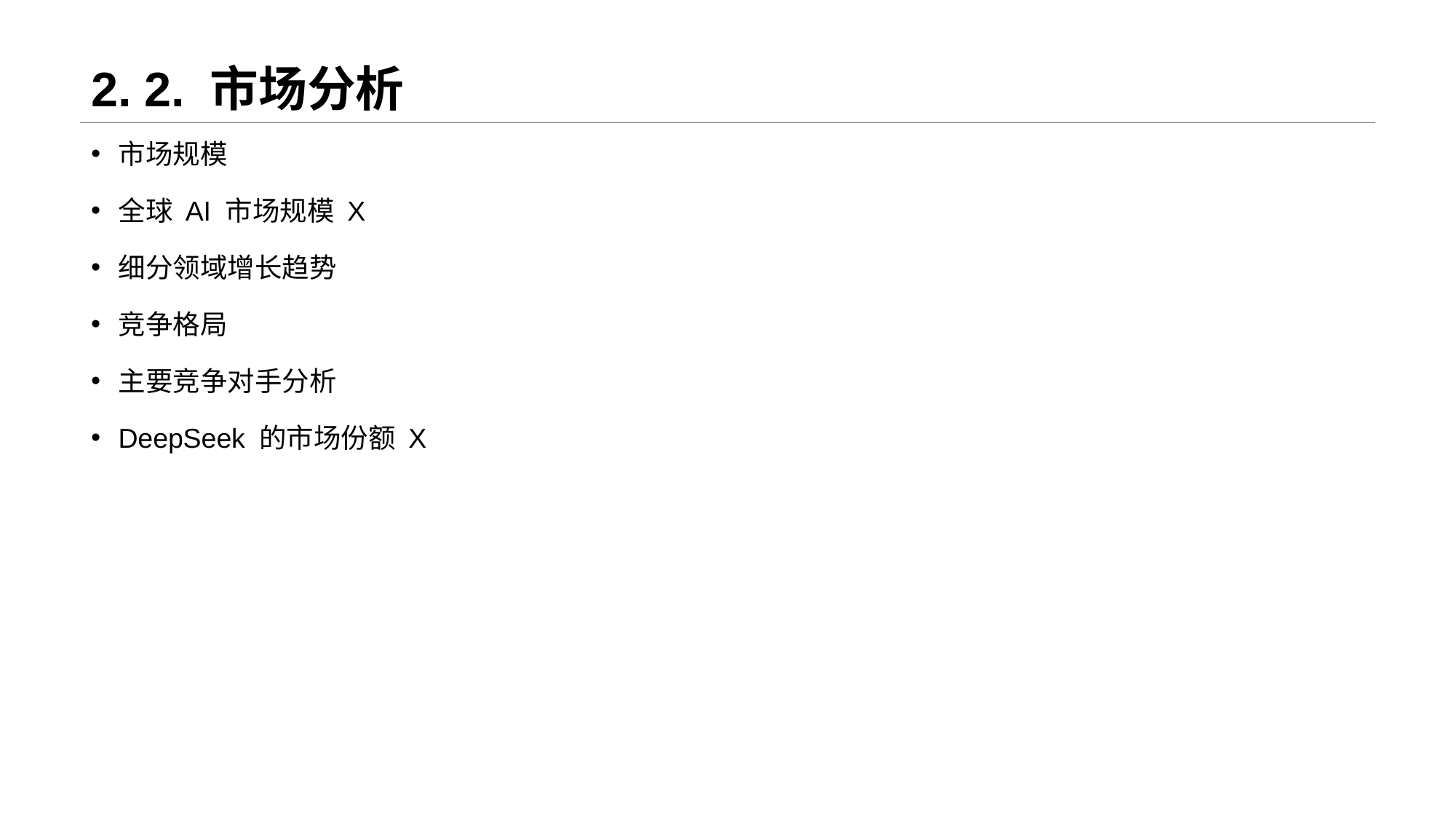

# 2. 2. 市场分析
市场规模
全球 AI 市场规模 X
细分领域增长趋势
竞争格局
主要竞争对手分析
DeepSeek 的市场份额 X